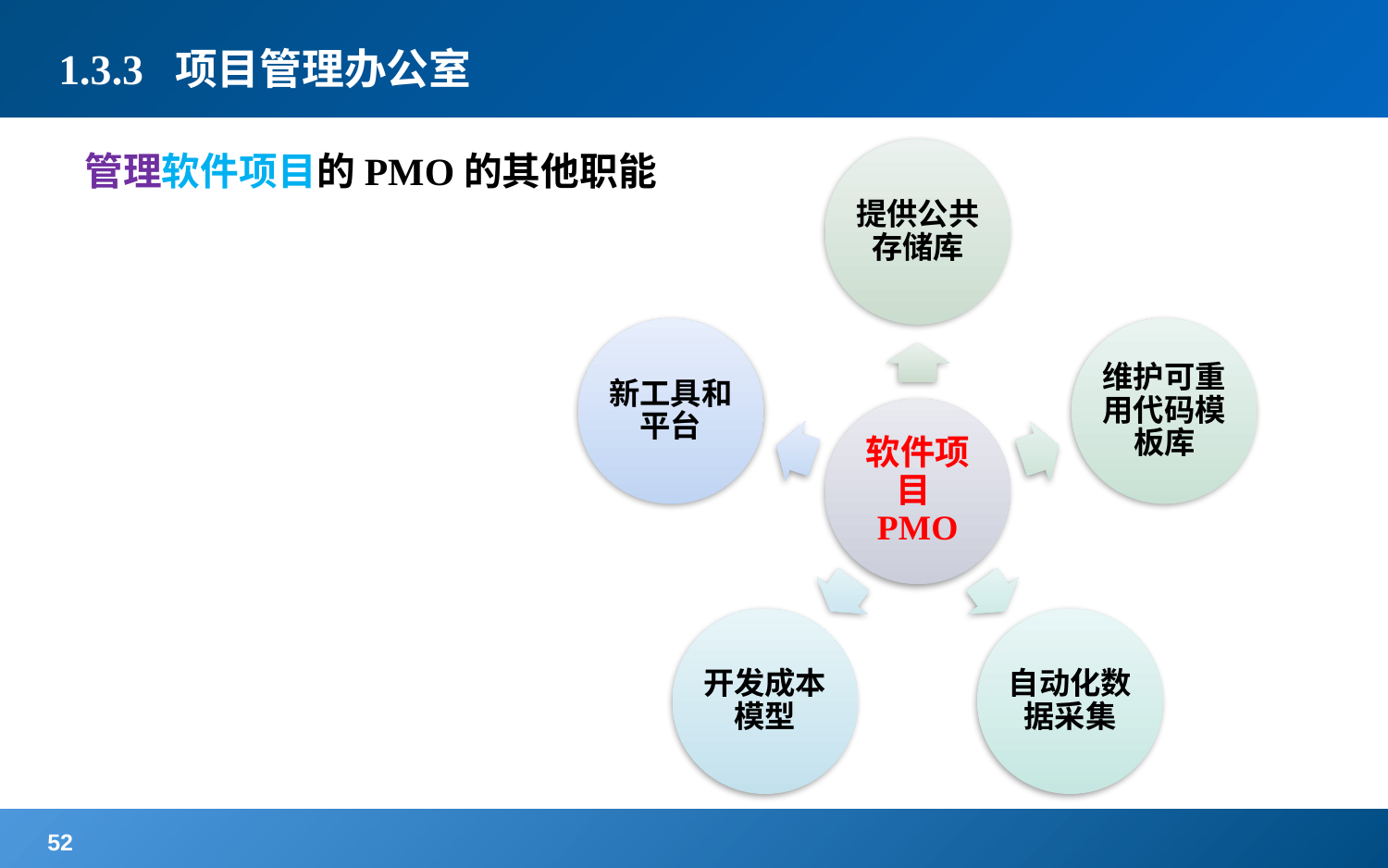

# 1.3.3  项目管理办公室
管理软件项目的PMO的其他职能

软件项目PMO

提供公共存储库

维护可重用代码模板库

自动化数据采集

开发成本模型

新工具和平台